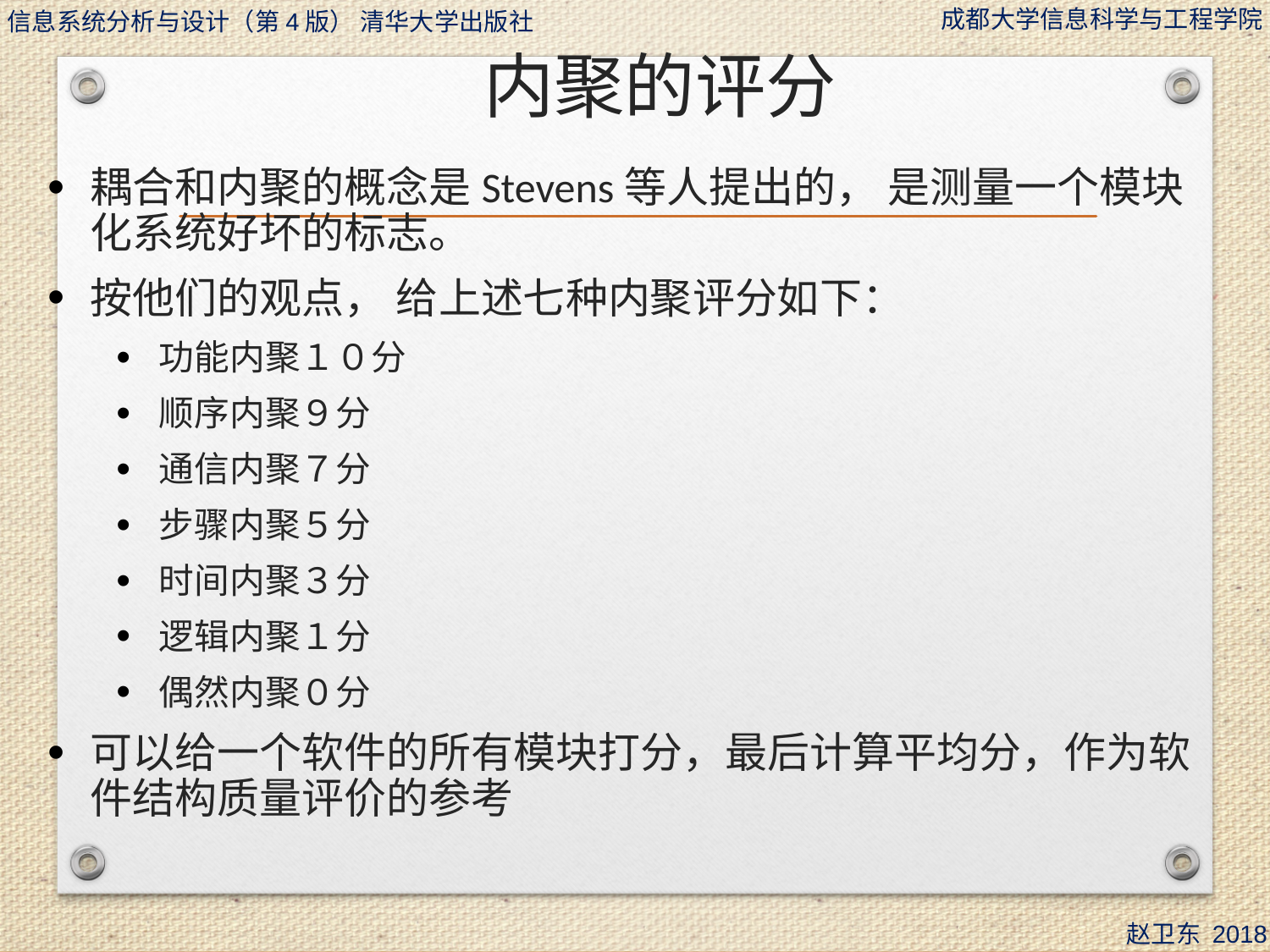

# 内聚的评分
耦合和内聚的概念是Stevens等人提出的， 是测量一个模块化系统好坏的标志。
按他们的观点， 给上述七种内聚评分如下：
功能内聚１０分
顺序内聚９分
通信内聚７分
步骤内聚５分
时间内聚３分
逻辑内聚１分
偶然内聚０分
可以给一个软件的所有模块打分，最后计算平均分，作为软件结构质量评价的参考